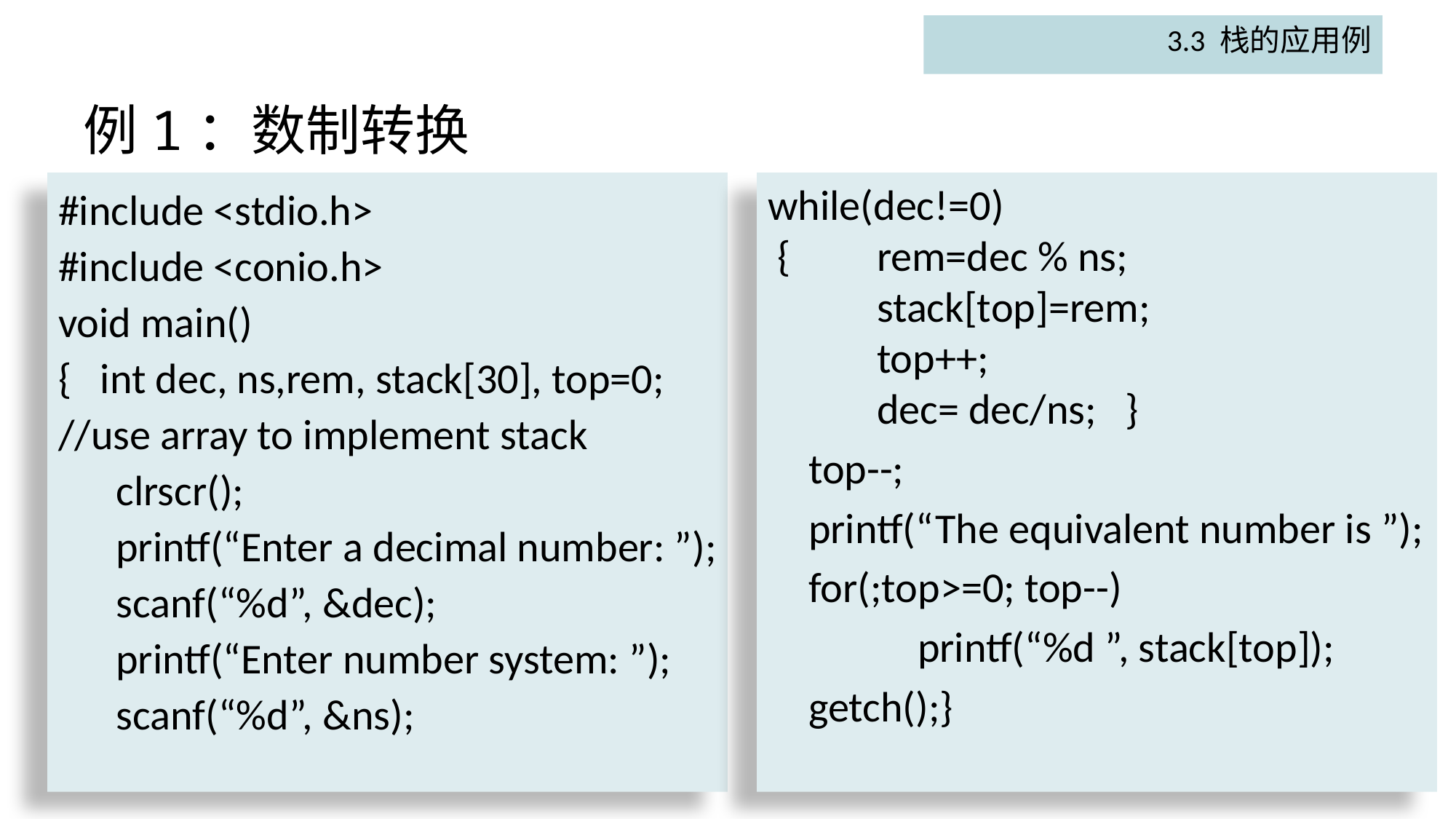

3.3 栈的应用例

# 例1：数制转换
#include <stdio.h>
#include <conio.h>
void main()
{   int dec, ns,rem, stack[30], top=0;
//use array to implement stack
      clrscr();
      printf(“Enter a decimal number: ”);
      scanf(“%d”, &dec);
      printf(“Enter number system: ”);
      scanf(“%d”, &ns);
while(dec!=0)
 {	rem=dec % ns;
	stack[top]=rem;
	top++;
	dec= dec/ns;   }
top--;
printf(“The equivalent number is ”);
for(;top>=0; top--)
	printf(“%d ”, stack[top]);
getch();}